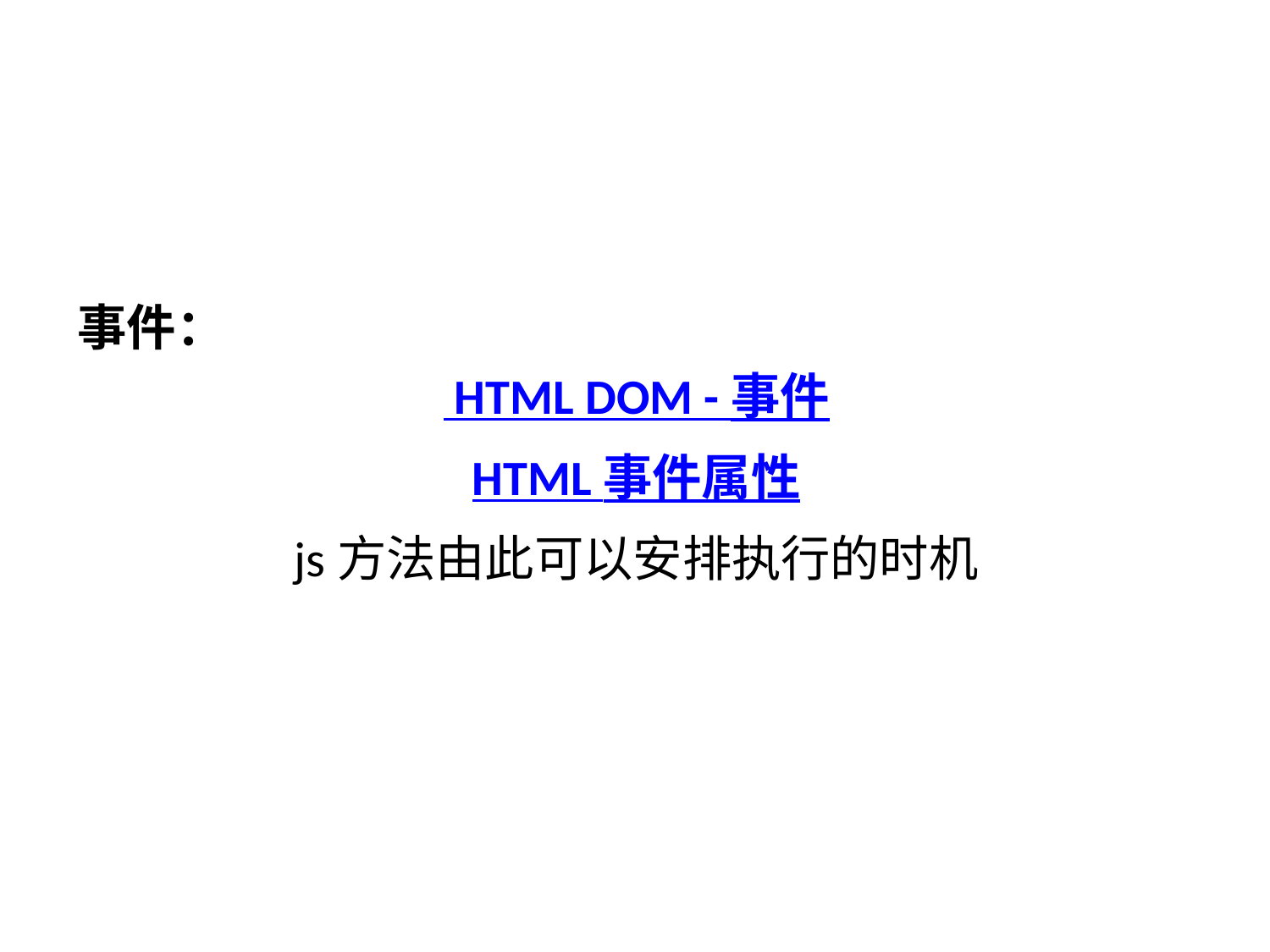

事件：
 HTML DOM - 事件
HTML 事件属性
js方法由此可以安排执行的时机